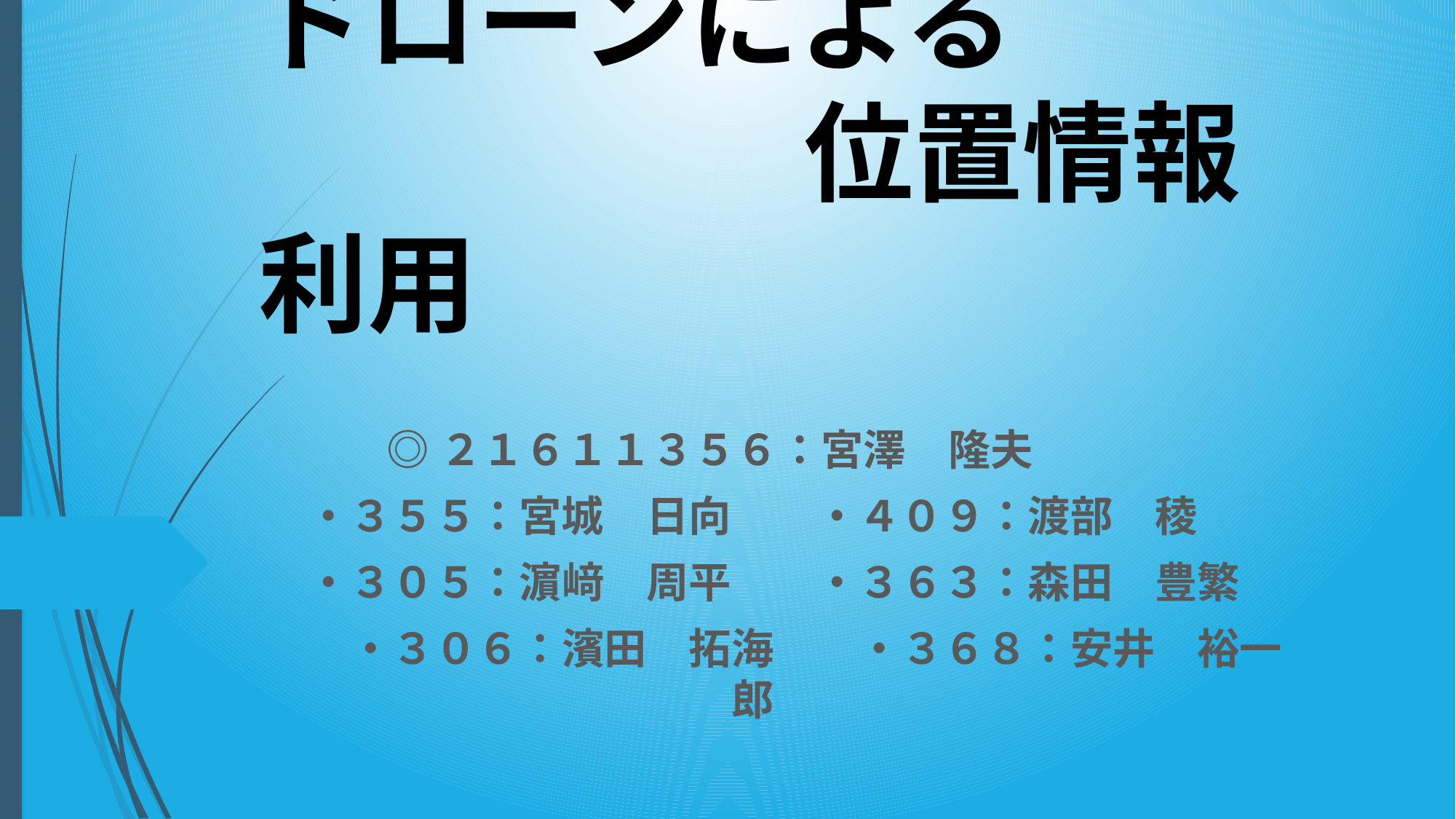

# ドローンによる 　　　　　位置情報利用
◎２１６１１３５６：宮澤　隆夫
・３５５：宮城　日向　　・４０９：渡部　稜
　　・３０５：濵﨑　周平　　・３６３：森田　豊繁
　　　・３０６：濱田　拓海　　・３６８：安井　裕一郎